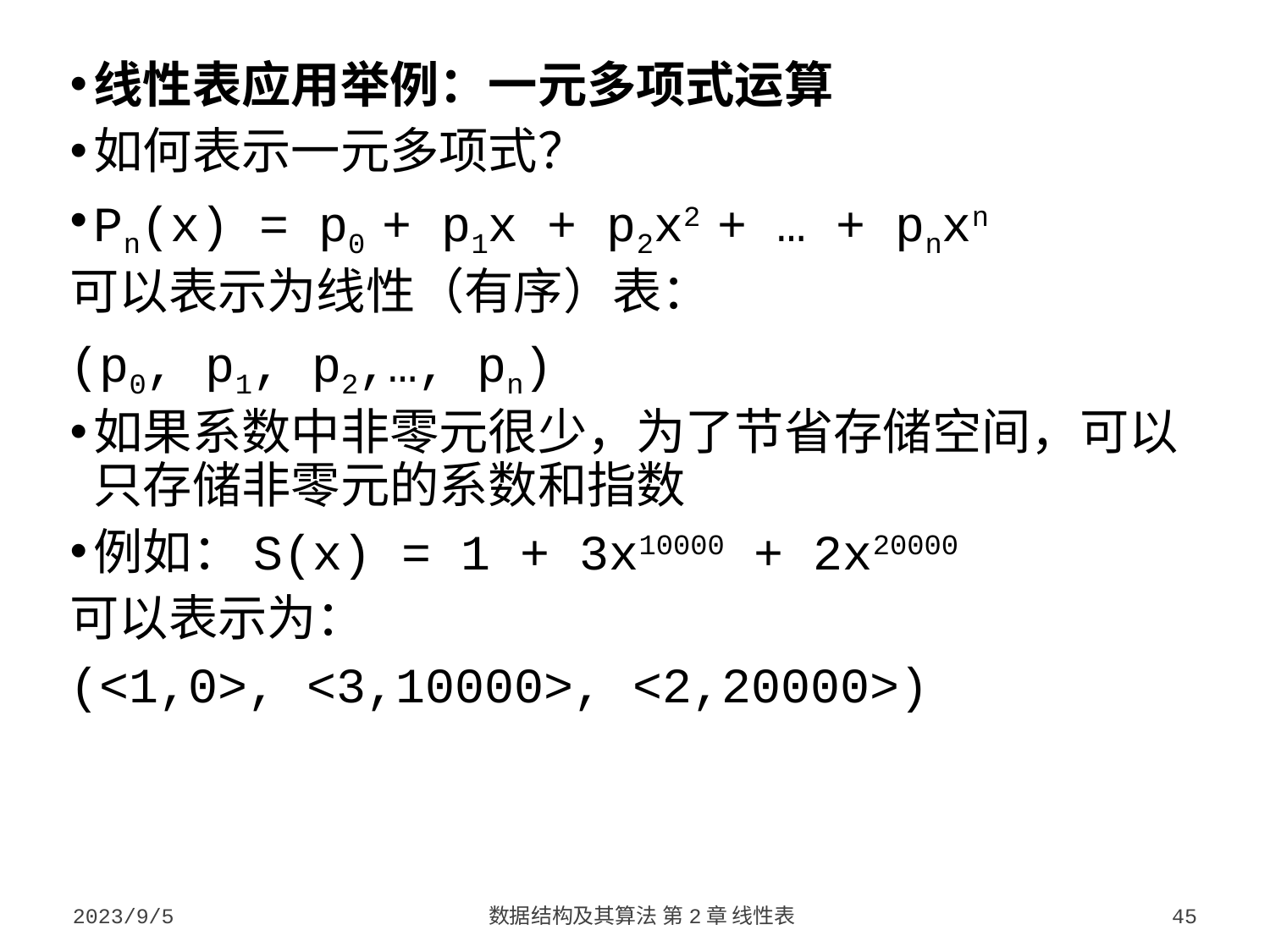

线性表应用举例：一元多项式运算
如何表示一元多项式？
Pn(x) = p0 + p1x + p2x2 + … + pnxn
可以表示为线性（有序）表：
(p0, p1, p2,…, pn)
如果系数中非零元很少，为了节省存储空间，可以只存储非零元的系数和指数
例如：S(x) = 1 + 3x10000 + 2x20000
可以表示为：
(<1,0>, <3,10000>, <2,20000>)
2023/9/5
数据结构及其算法 第2章 线性表
45